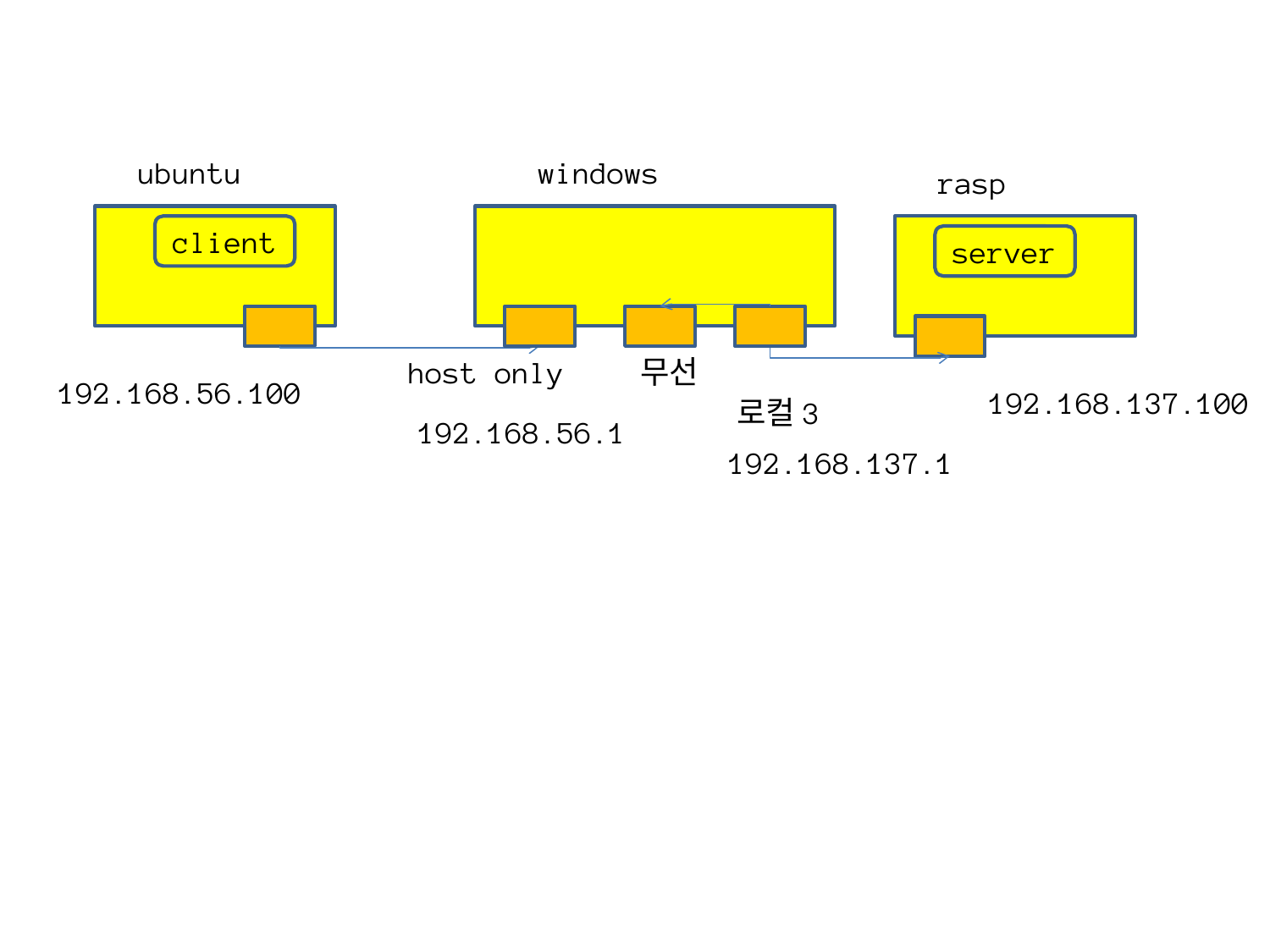

ubuntu
windows
rasp

client

server

host only
무선
192.168.56.100
192.168.137.100
로컬3
192.168.56.1
192.168.137.1